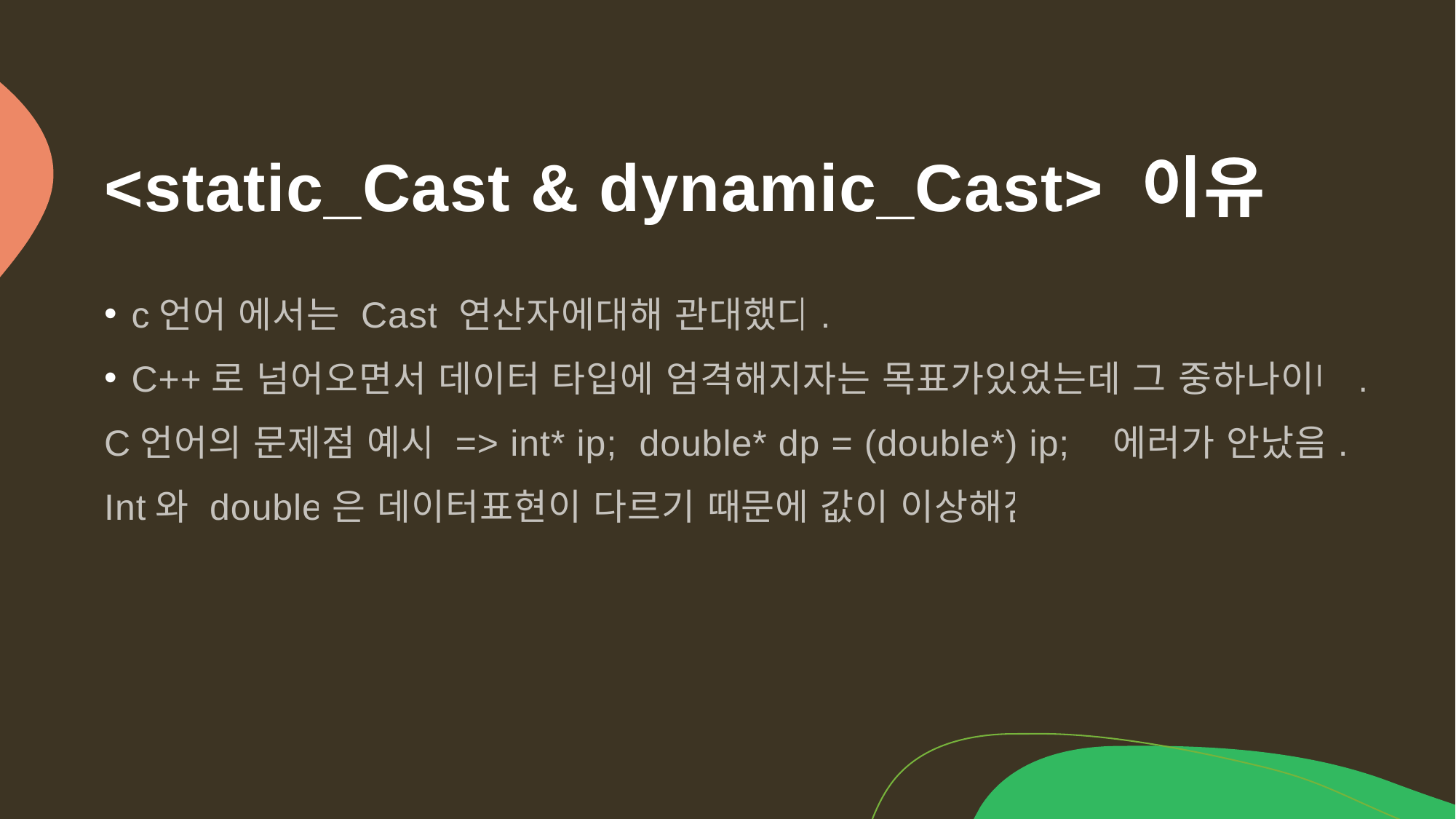

# <static_Cast & dynamic_Cast> 이유
c언어 에서는 Cast 연산자에대해 관대했다.
C++로 넘어오면서 데이터 타입에 엄격해지자는 목표가있었는데 그 중하나이다.
C언어의 문제점 예시 => int* ip;  double* dp = (double*) ip; //에러가 안났음.
Int와 double은 데이터표현이 다르기 때문에 값이 이상해짐